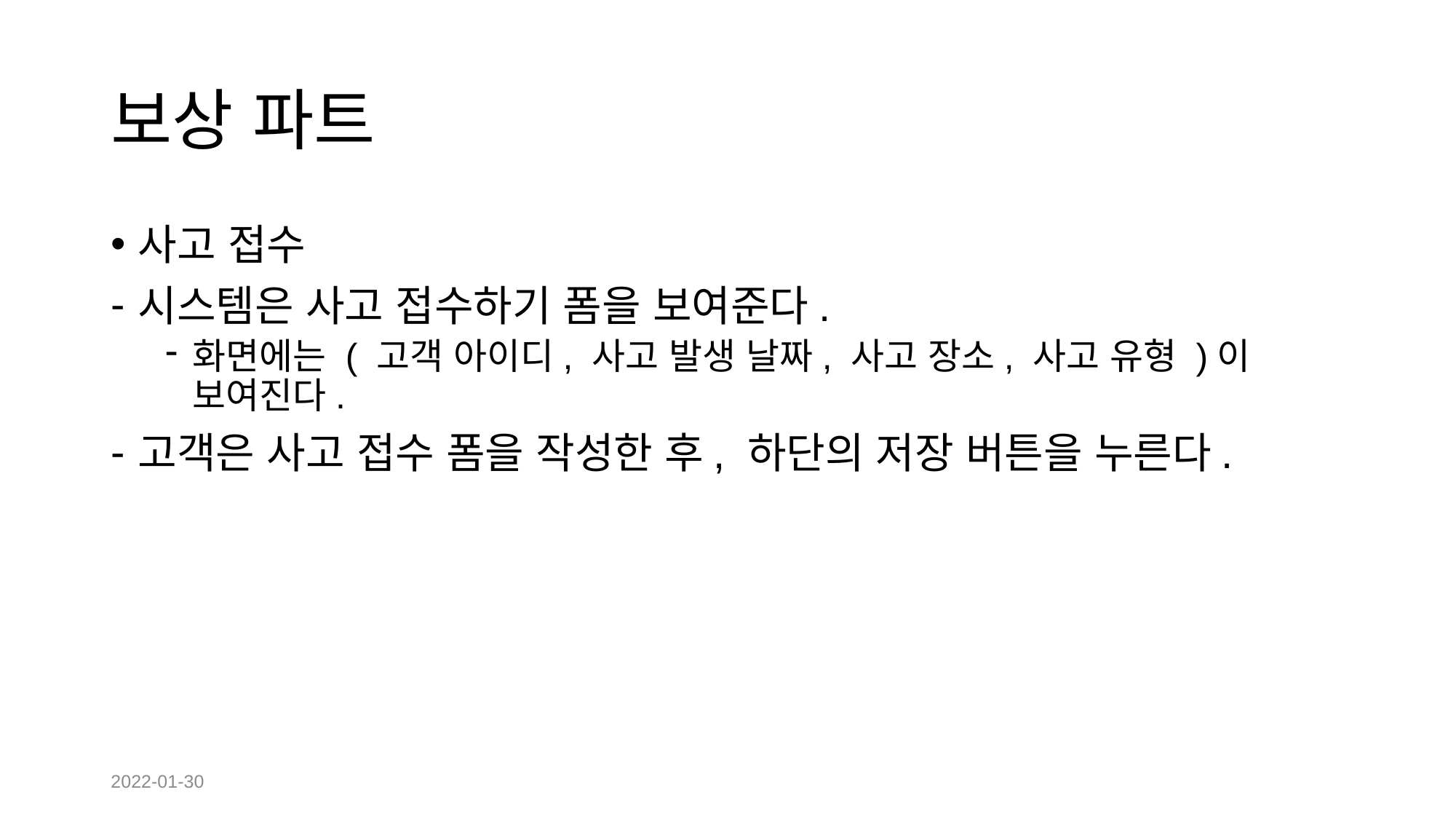

# 보상 파트
사고 접수
시스템은 사고 접수하기 폼을 보여준다.
화면에는 ( 고객 아이디, 사고 발생 날짜, 사고 장소, 사고 유형 )이 보여진다.
고객은 사고 접수 폼을 작성한 후, 하단의 저장 버튼을 누른다.
2022-01-30